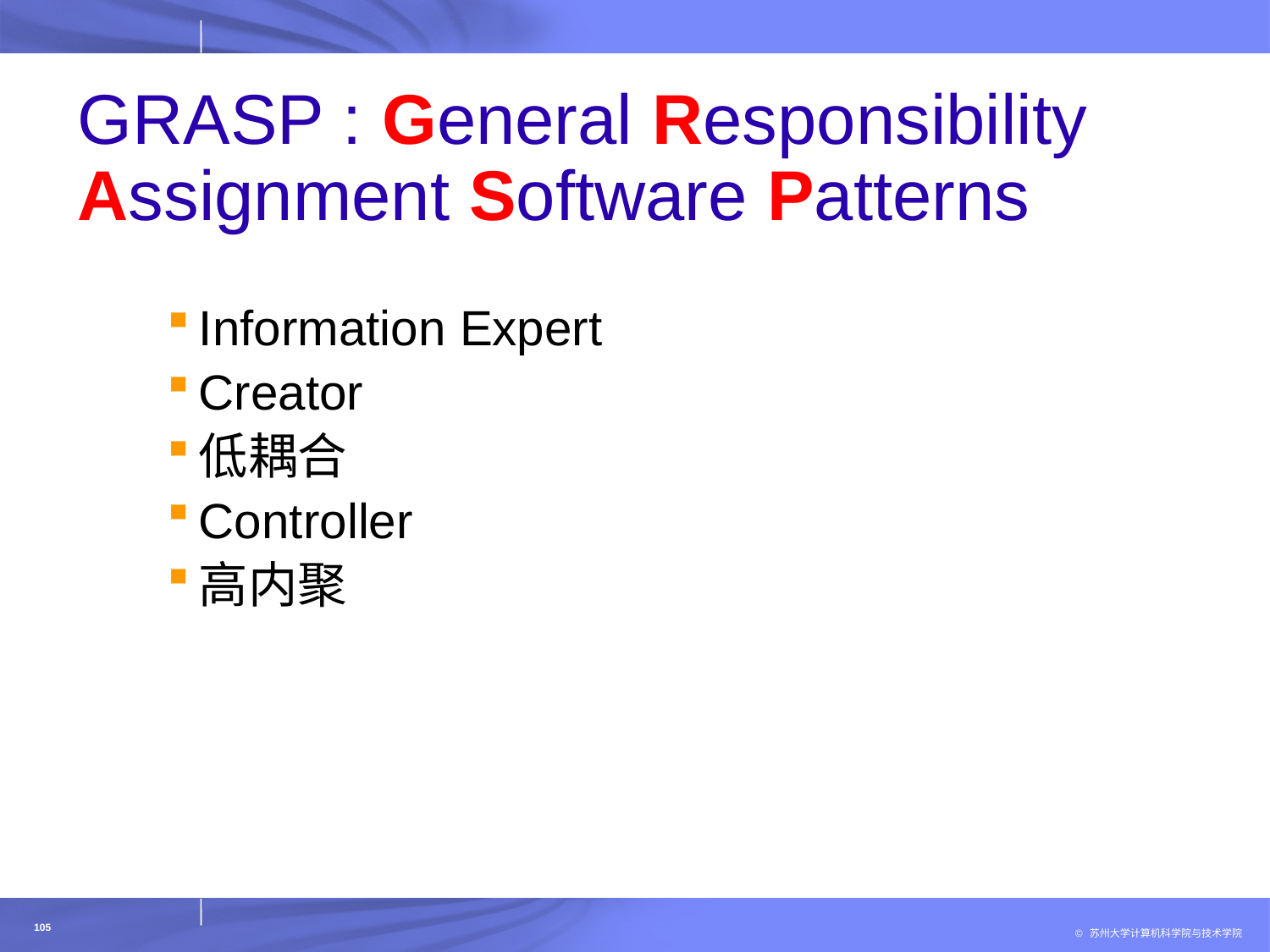

# GRASP : General Responsibility Assignment Software Patterns
Information Expert
Creator
低耦合
Controller
高内聚

105